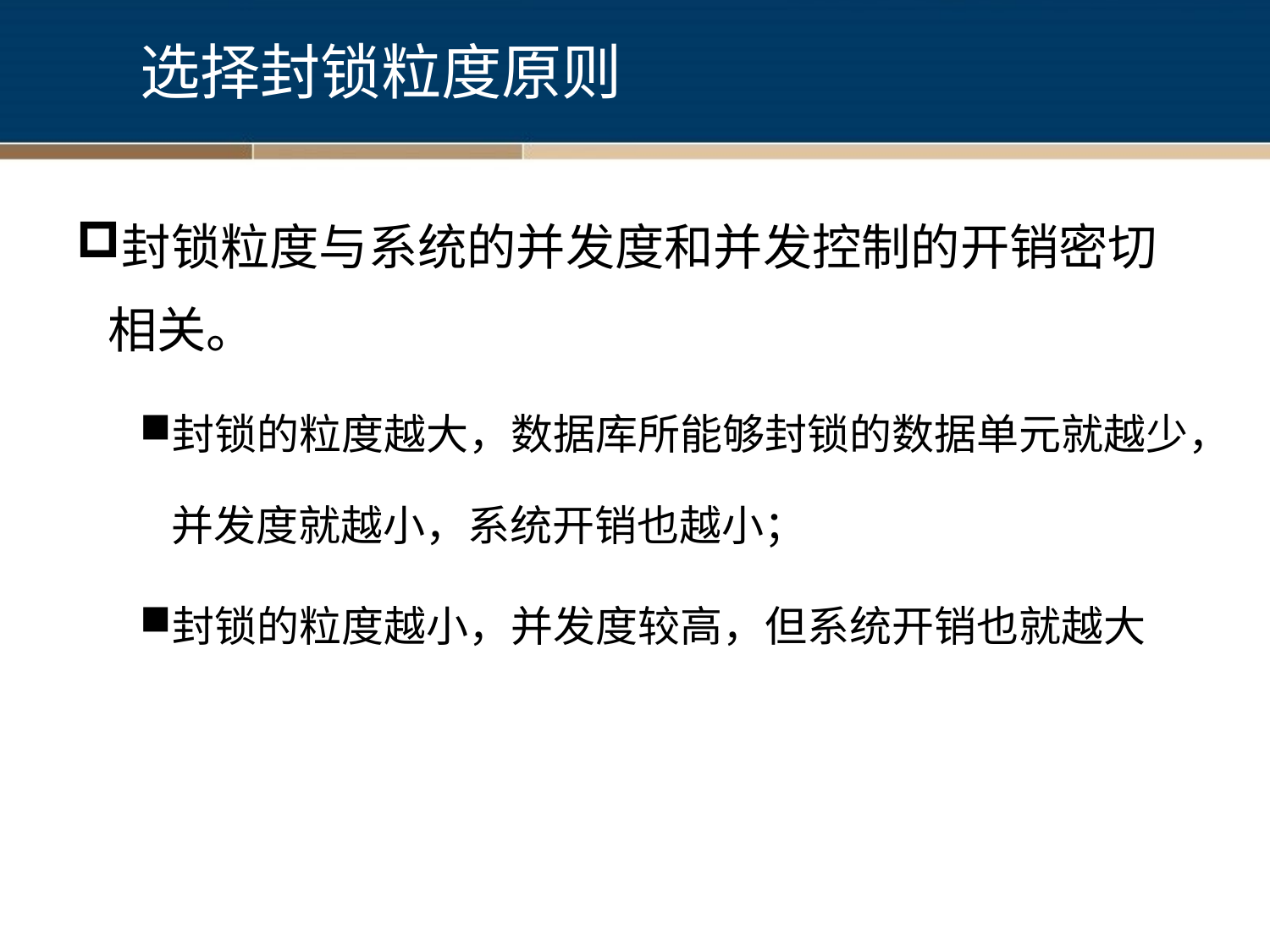

选择封锁粒度原则
封锁粒度与系统的并发度和并发控制的开销密切相关。
封锁的粒度越大，数据库所能够封锁的数据单元就越少，并发度就越小，系统开销也越小；
封锁的粒度越小，并发度较高，但系统开销也就越大